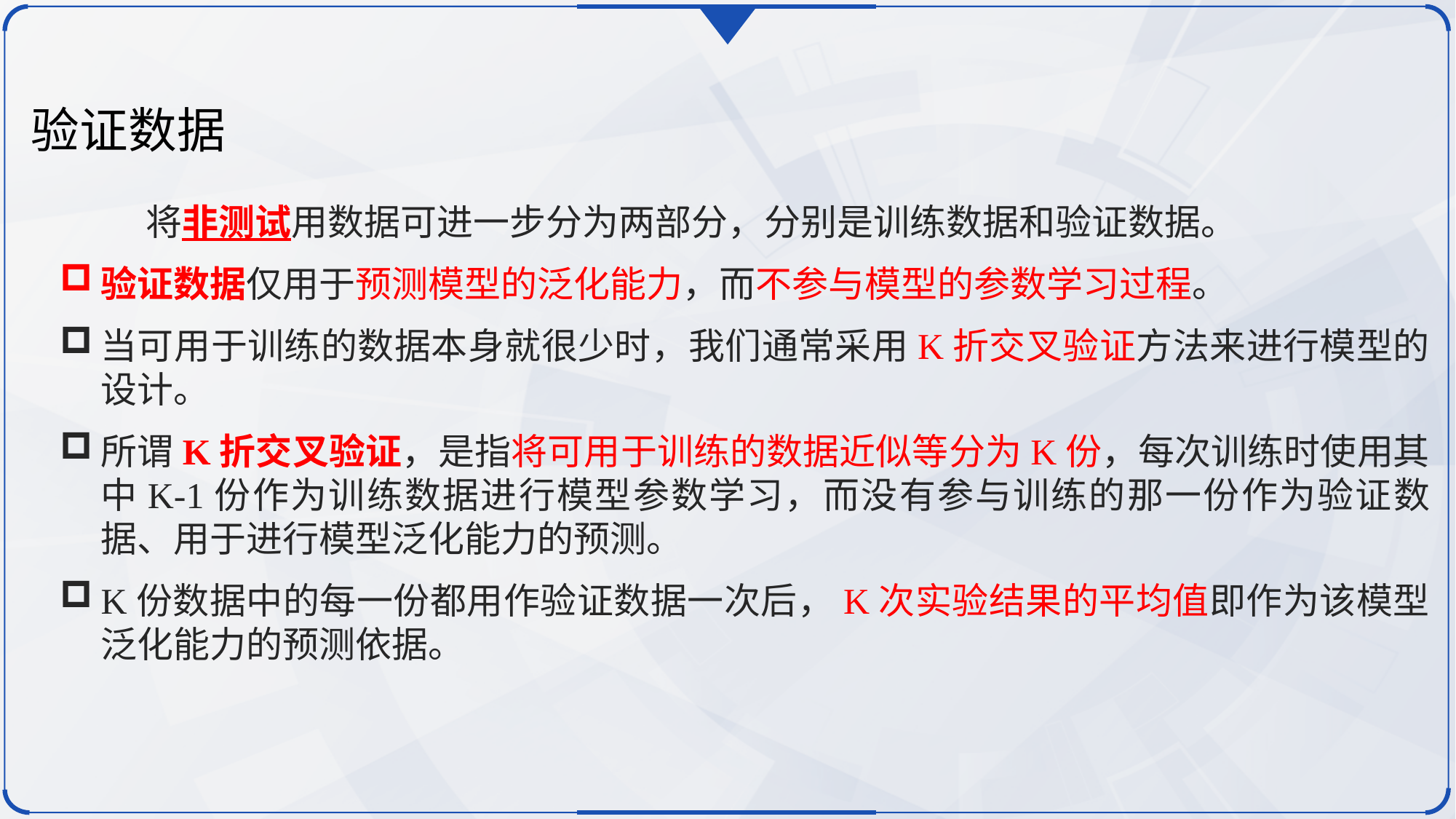

验证数据
将非测试用数据可进一步分为两部分，分别是训练数据和验证数据。
验证数据仅用于预测模型的泛化能力，而不参与模型的参数学习过程。
当可用于训练的数据本身就很少时，我们通常采用K折交叉验证方法来进行模型的设计。
所谓K折交叉验证，是指将可用于训练的数据近似等分为K份，每次训练时使用其中K-1份作为训练数据进行模型参数学习，而没有参与训练的那一份作为验证数据、用于进行模型泛化能力的预测。
K份数据中的每一份都用作验证数据一次后，K次实验结果的平均值即作为该模型泛化能力的预测依据。